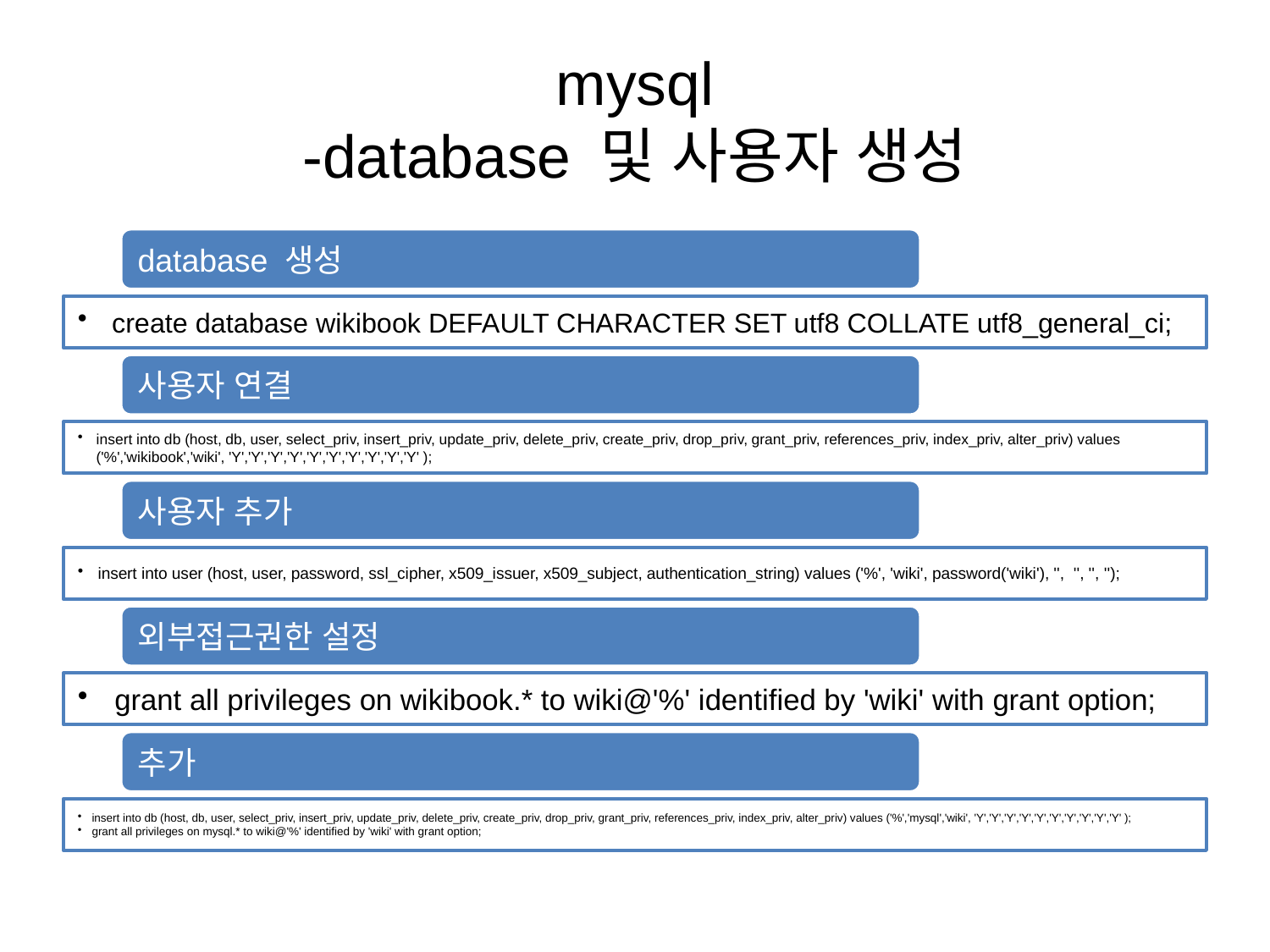

# mysql -database 및 사용자 생성
database 생성
사용자 연결
사용자 추가
create database wikibook DEFAULT CHARACTER SET utf8 COLLATE utf8_general_ci;
insert into db (host, db, user, select_priv, insert_priv, update_priv, delete_priv, create_priv, drop_priv, grant_priv, references_priv, index_priv, alter_priv) values ('%','wikibook','wiki', 'Y','Y','Y','Y','Y','Y','Y','Y','Y','Y' );
grant all privileges on wikibook.* to wiki@'%' identified by 'wiki' with grant option;
insert into user (host, user, password, ssl_cipher, x509_issuer, x509_subject, authentication_string) values ('%', 'wiki', password('wiki'), '',  '', '', '');
외부접근권한 설정
grant all privileges on mysql.* to wiki@'%' identified by 'wiki' with grant option;
추가
insert into db (host, db, user, select_priv, insert_priv, update_priv, delete_priv, create_priv, drop_priv, grant_priv, references_priv, index_priv, alter_priv) values ('%','mysql','wiki', 'Y','Y','Y','Y','Y','Y','Y','Y','Y','Y' );